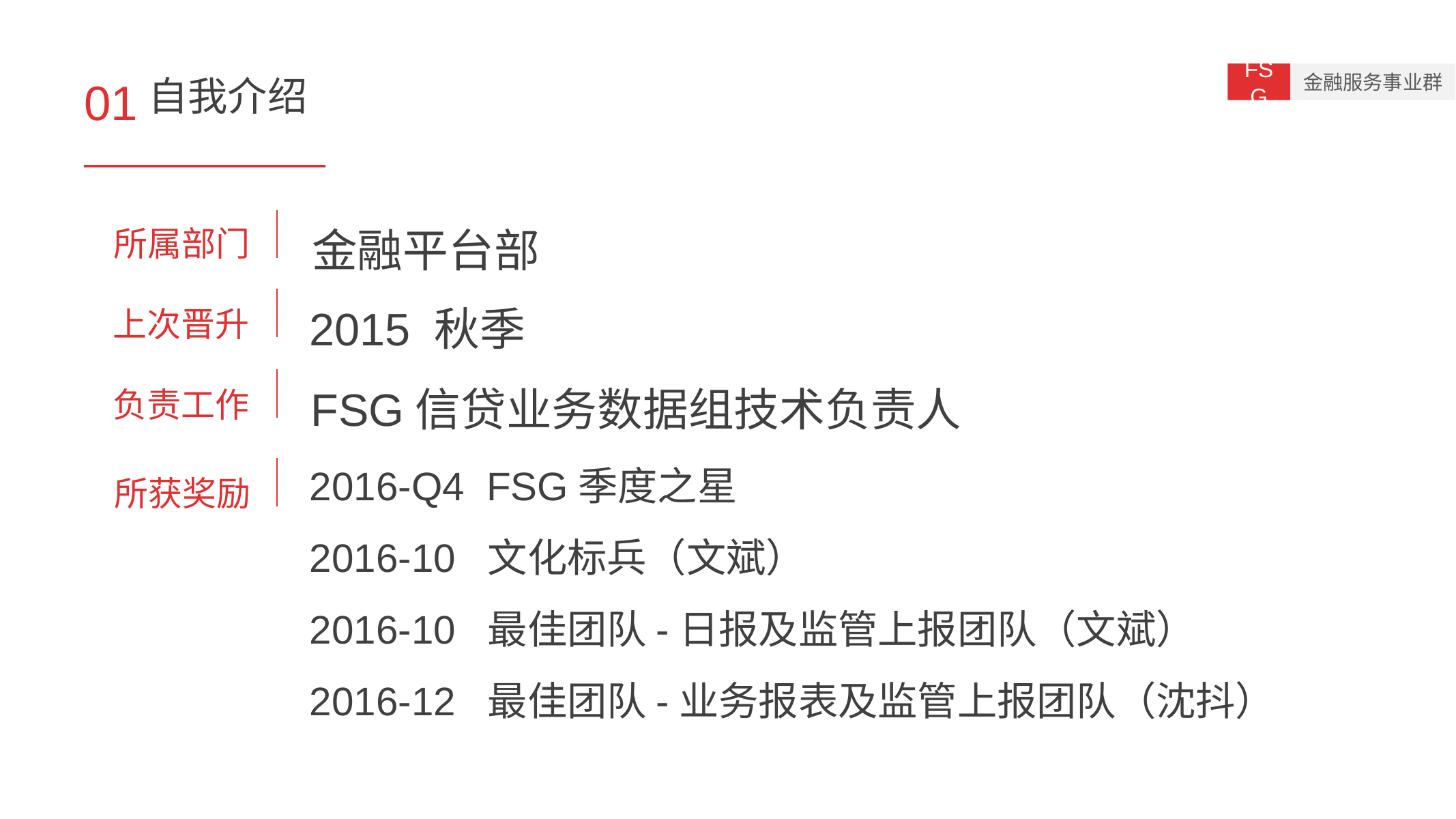

01
自我介绍
金融平台部

所属部门
2015 秋季
上次晋升
FSG信贷业务数据组技术负责人
负责工作
所获奖励
2016-Q4  FSG季度之星
2016-10  文化标兵（文斌）
2016-10  最佳团队-日报及监管上报团队（文斌）
2016-12  最佳团队-业务报表及监管上报团队（沈抖）